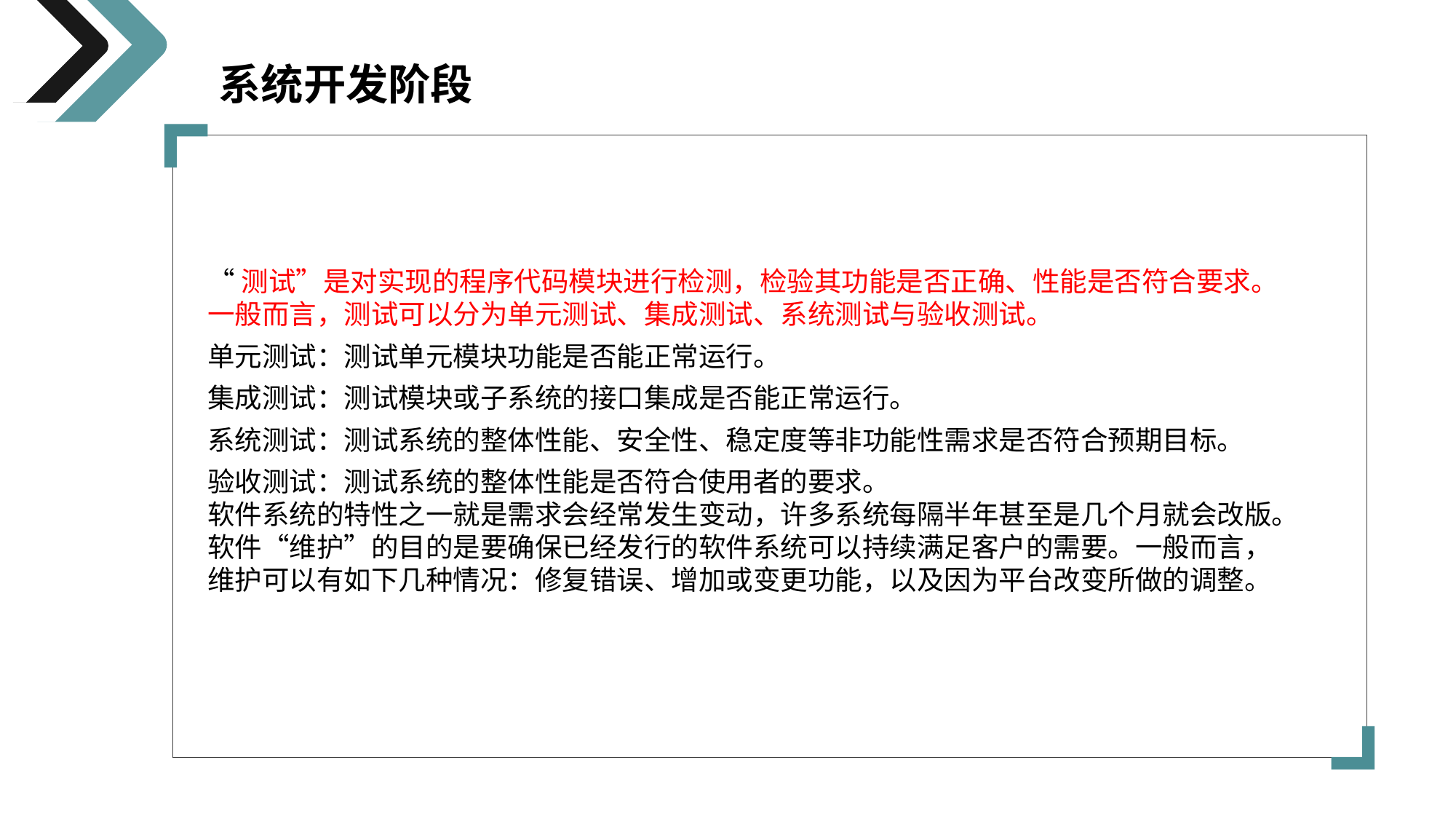

系统开发阶段

“测试”是对实现的程序代码模块进行检测，检验其功能是否正确、性能是否符合要求。一般而言，测试可以分为单元测试、集成测试、系统测试与验收测试。
单元测试：测试单元模块功能是否能正常运行。
集成测试：测试模块或子系统的接口集成是否能正常运行。
系统测试：测试系统的整体性能、安全性、稳定度等非功能性需求是否符合预期目标。
验收测试：测试系统的整体性能是否符合使用者的要求。
软件系统的特性之一就是需求会经常发生变动，许多系统每隔半年甚至是几个月就会改版。软件“维护”的目的是要确保已经发行的软件系统可以持续满足客户的需要。一般而言，维护可以有如下几种情况：修复错误、增加或变更功能，以及因为平台改变所做的调整。